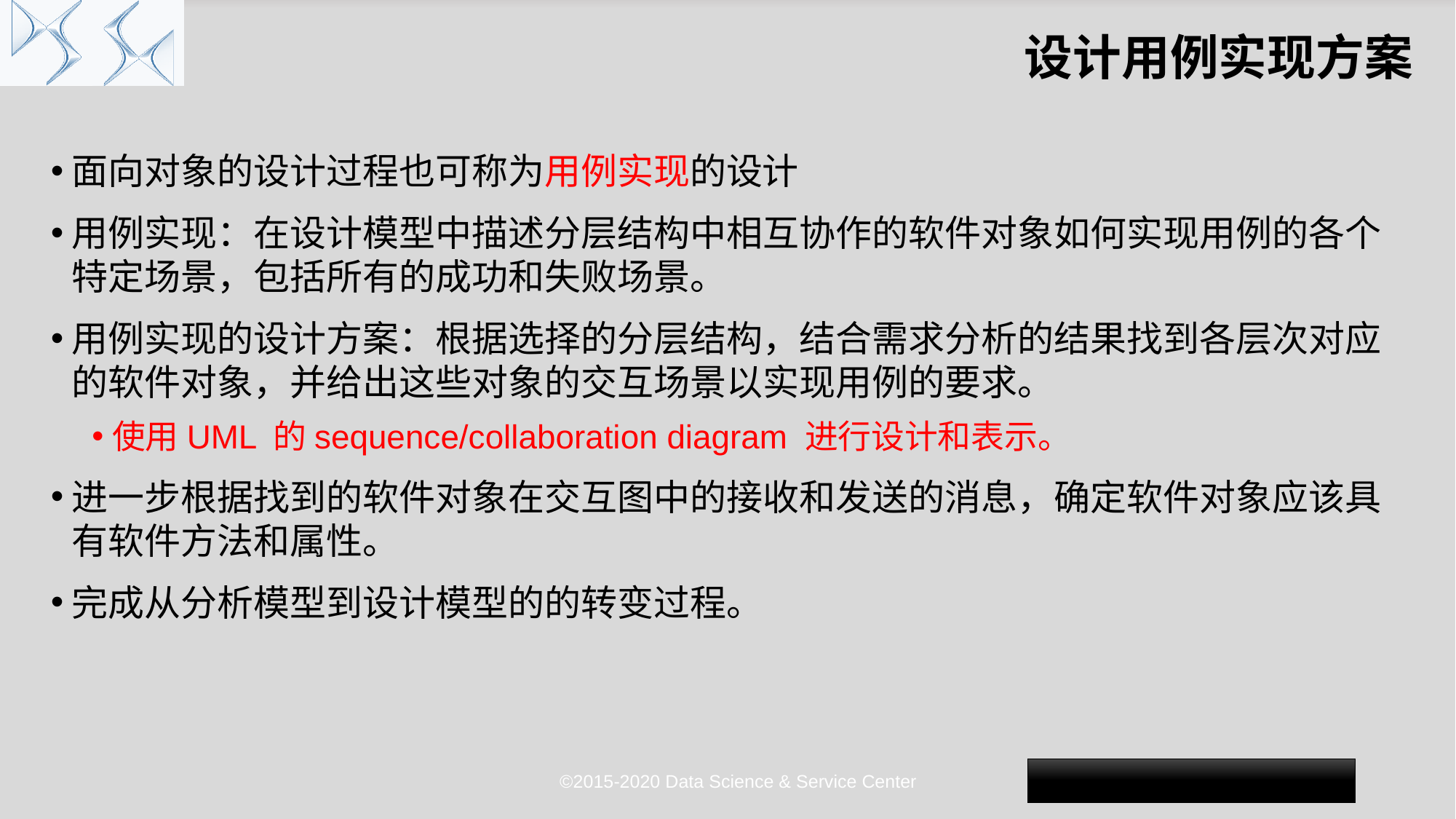

# 设计用例实现方案
面向对象的设计过程也可称为用例实现的设计
用例实现：在设计模型中描述分层结构中相互协作的软件对象如何实现用例的各个特定场景，包括所有的成功和失败场景。
用例实现的设计方案：根据选择的分层结构，结合需求分析的结果找到各层次对应的软件对象，并给出这些对象的交互场景以实现用例的要求。
使用UML 的sequence/collaboration diagram 进行设计和表示。
进一步根据找到的软件对象在交互图中的接收和发送的消息，确定软件对象应该具有软件方法和属性。
完成从分析模型到设计模型的的转变过程。

©2015-2020 Data Science & Service Center
14